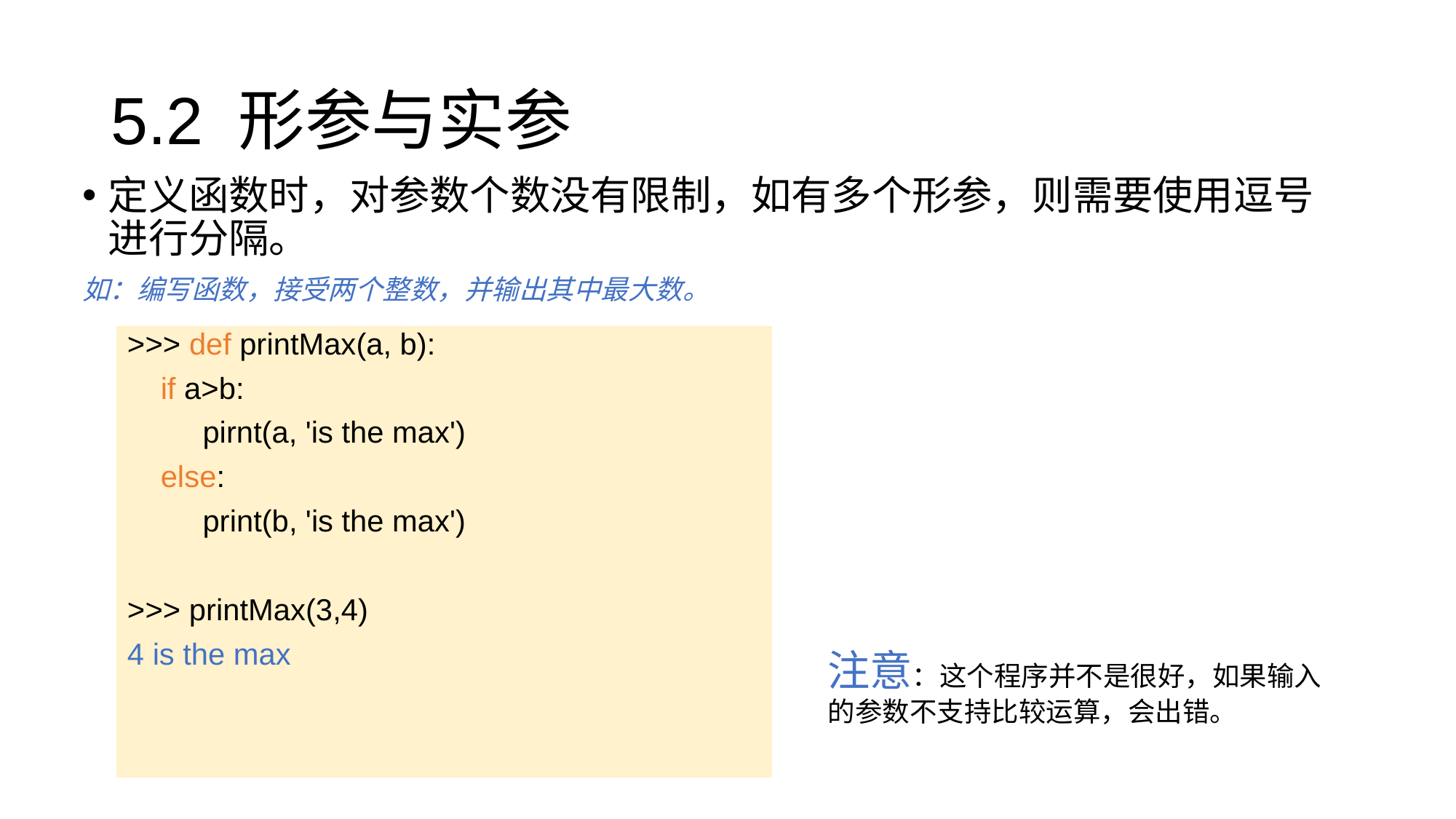

# 5.2 形参与实参
定义函数时，对参数个数没有限制，如有多个形参，则需要使用逗号进行分隔。
如：编写函数，接受两个整数，并输出其中最大数。

>>> def printMax(a, b):
    if a>b:
         pirnt(a, 'is the max')
    else:
         print(b, 'is the max')

>>> printMax(3,4)
4 is the max
注意：这个程序并不是很好，如果输入的参数不支持比较运算，会出错。